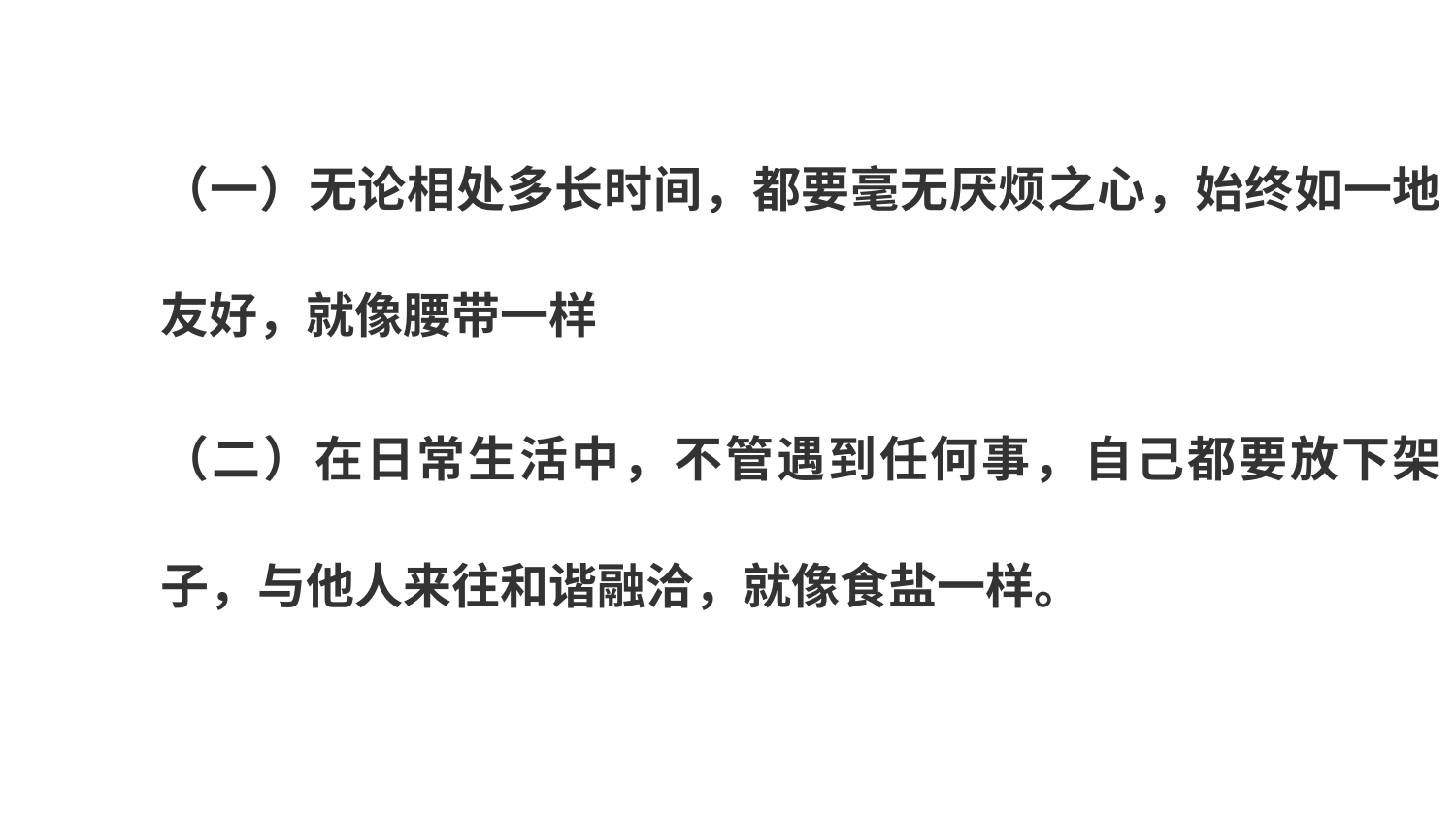

（一）无论相处多长时间，都要毫无厌烦之心，始终如一地友好，就像腰带一样
（二）在日常生活中，不管遇到任何事，自己都要放下架子，与他人来往和谐融洽，就像食盐一样。